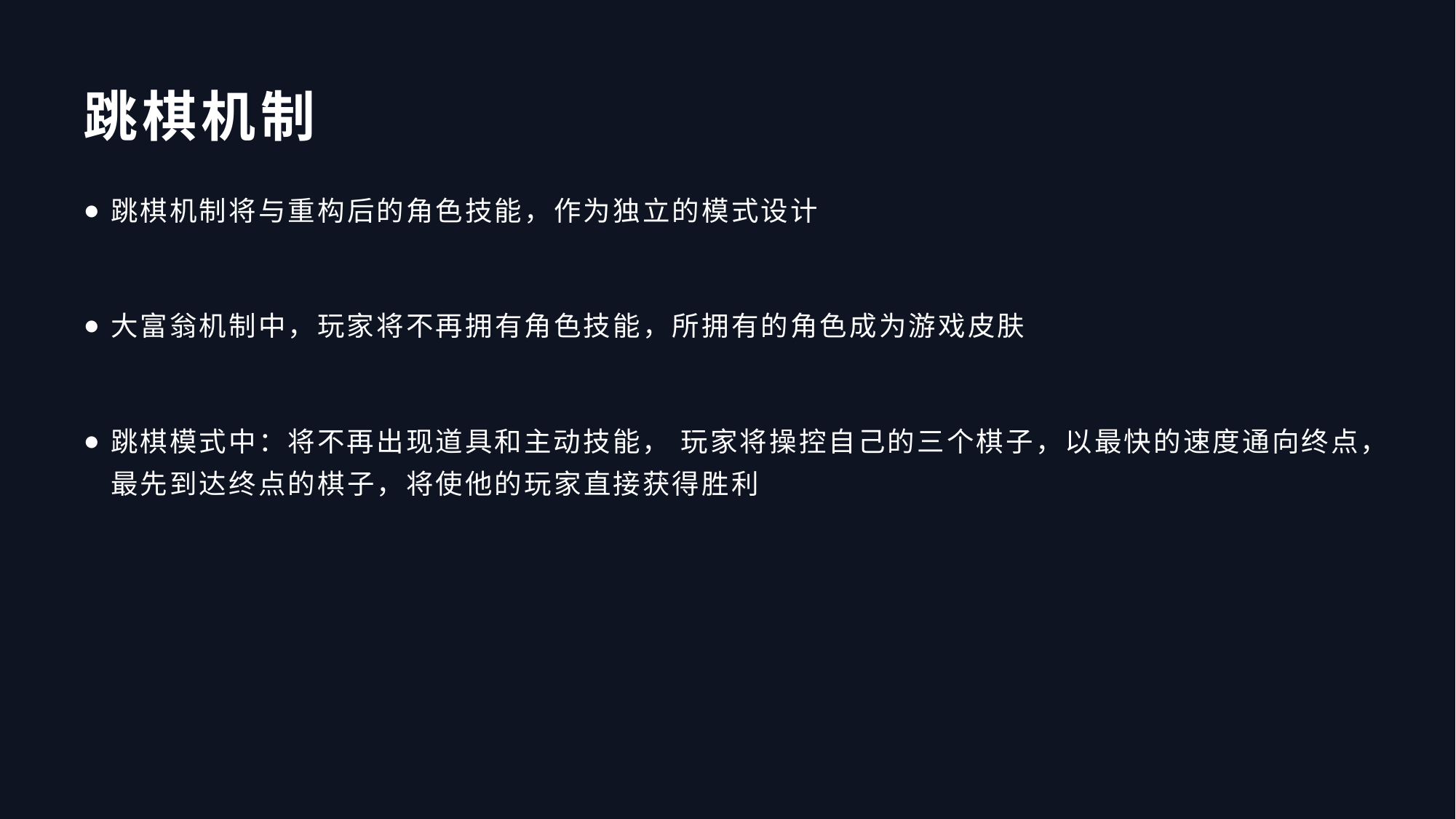

# 跳棋机制
跳棋机制将与重构后的角色技能，作为独立的模式设计

大富翁机制中，玩家将不再拥有角色技能，所拥有的角色成为游戏皮肤

跳棋模式中：将不再出现道具和主动技能， 玩家将操控自己的三个棋子，以最快的速度通向终点，最先到达终点的棋子，将使他的玩家直接获得胜利